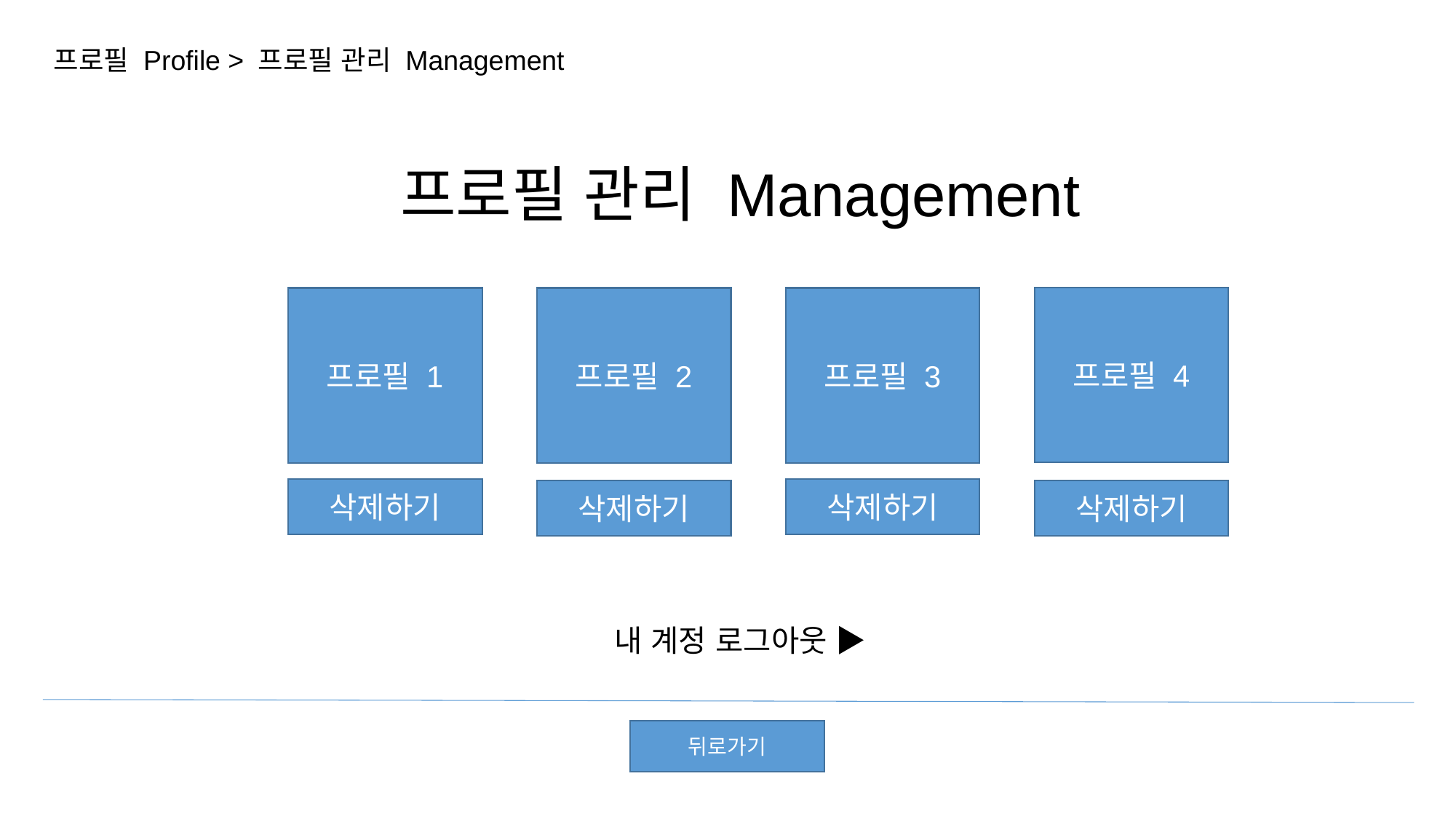

프로필 Profile > 프로필 관리 Management
프로필 관리 Management
프로필 4
프로필 3
프로필 2
프로필 1
삭제하기
삭제하기
삭제하기
삭제하기

내 계정 로그아웃 ▶
뒤로가기